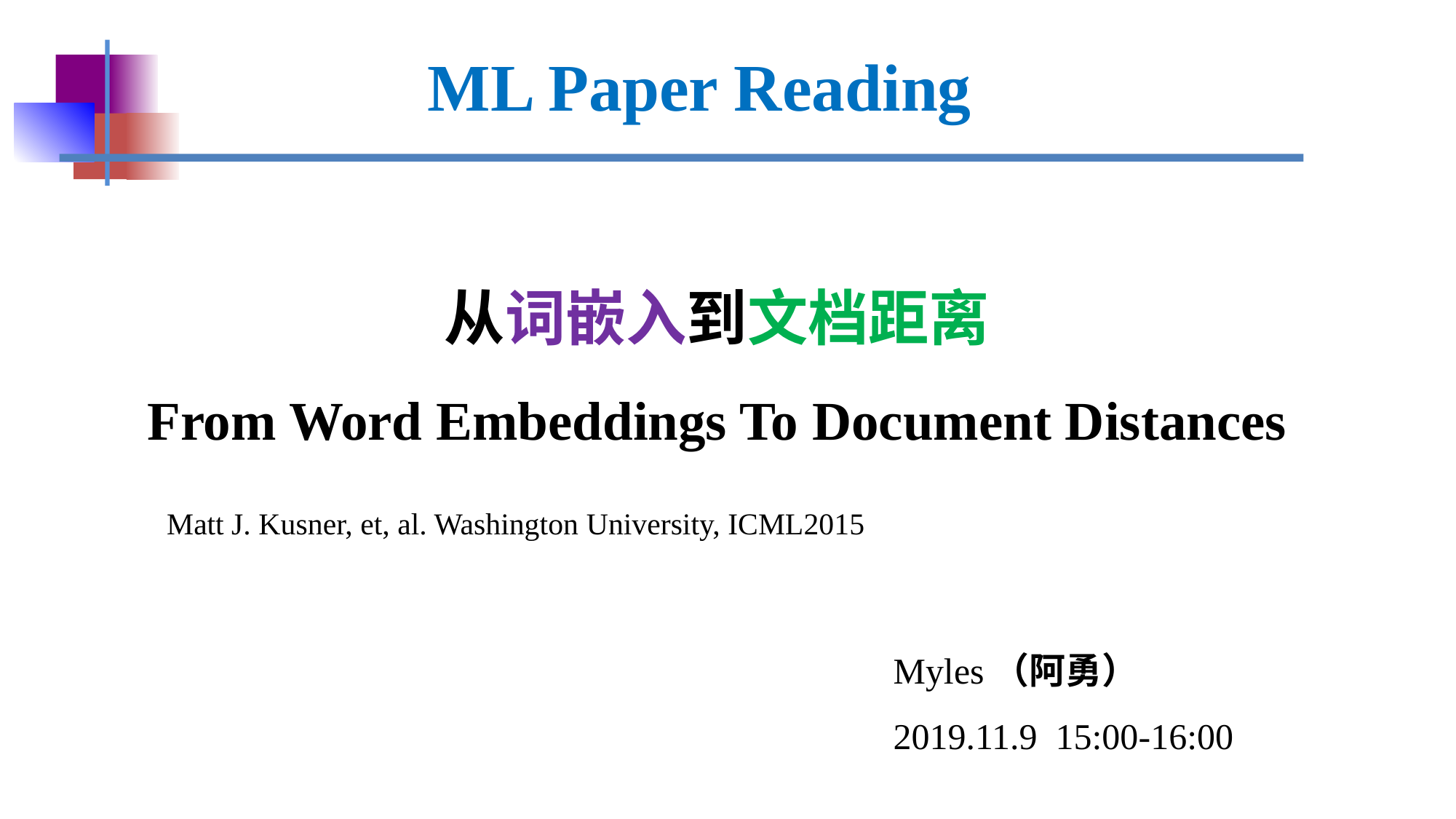

ML Paper Reading
# 从词嵌入到文档距离 From Word Embeddings To Document Distances
Matt J. Kusner, et, al. Washington University, ICML2015
Myles（阿勇）
2019.11.9  15:00-16:00